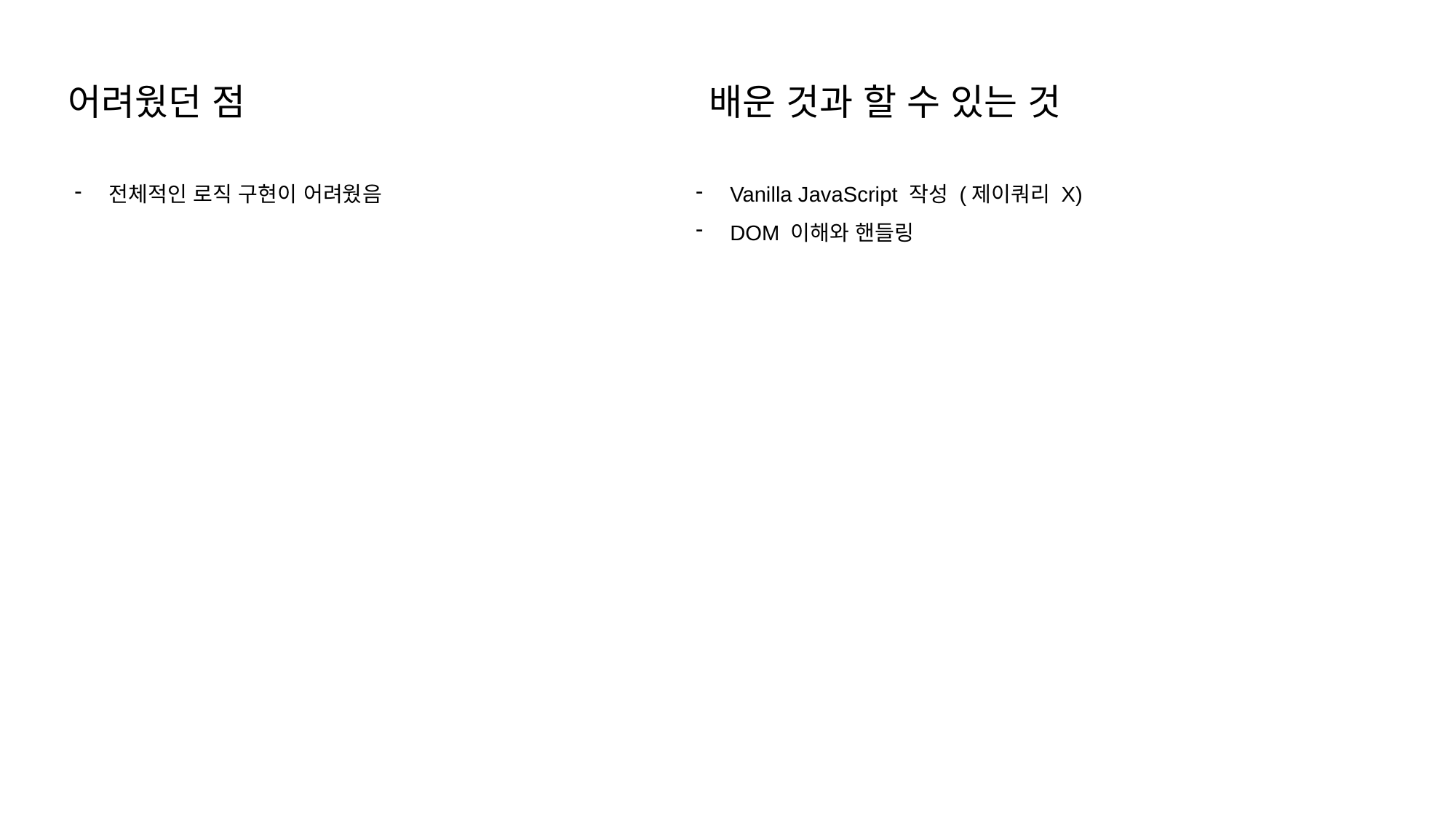

어려웠던 점
배운 것과 할 수 있는 것
전체적인 로직 구현이 어려웠음
Vanilla JavaScript 작성 (제이쿼리 X)
DOM 이해와 핸들링